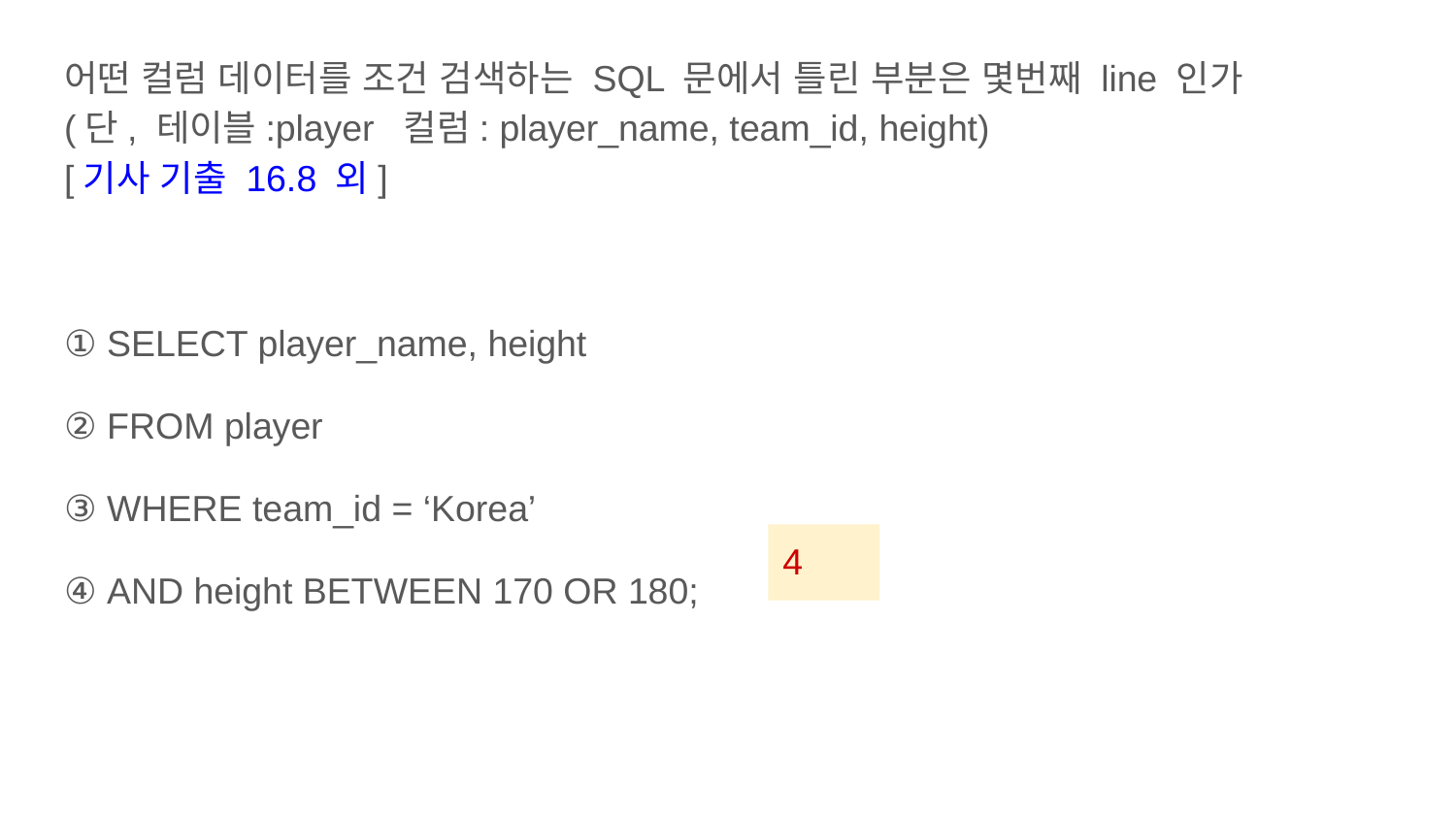

어떤 컬럼 데이터를 조건 검색하는 SQL 문에서 틀린 부분은 몇번째 line 인가
(단, 테이블:player  컬럼: player_name, team_id, height)
[기사 기출 16.8 외]

① SELECT player_name, height
② FROM player
③ WHERE team_id = ‘Korea’
④ AND height BETWEEN 170 OR 180;

4